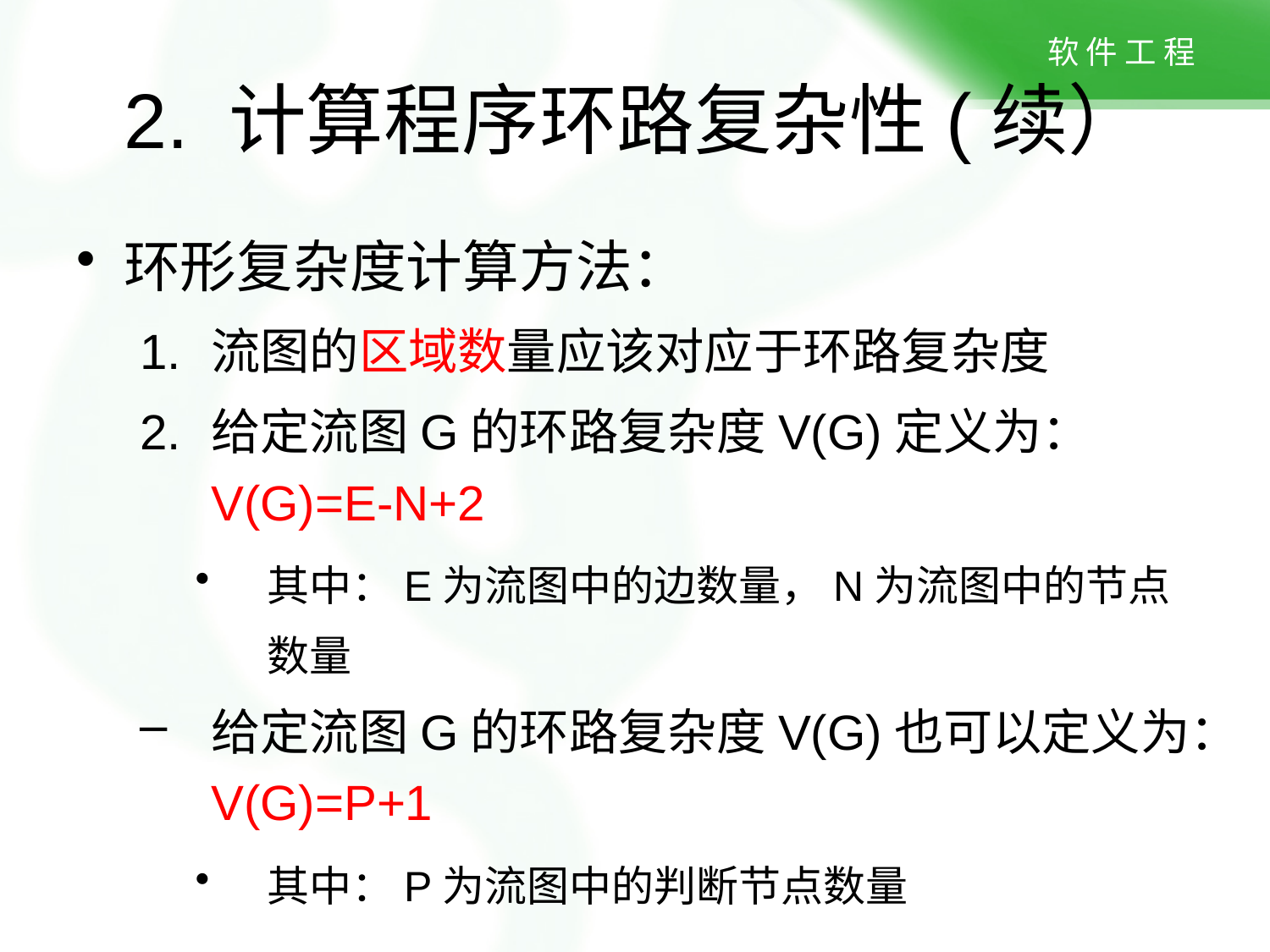

2. 计算程序环路复杂性(续）
环形复杂度计算方法：
流图的区域数量应该对应于环路复杂度
给定流图G的环路复杂度V(G)定义为：V(G)=E-N+2
其中：E为流图中的边数量，N为流图中的节点数量
给定流图G的环路复杂度V(G)也可以定义为：V(G)=P+1
其中：P为流图中的判断节点数量